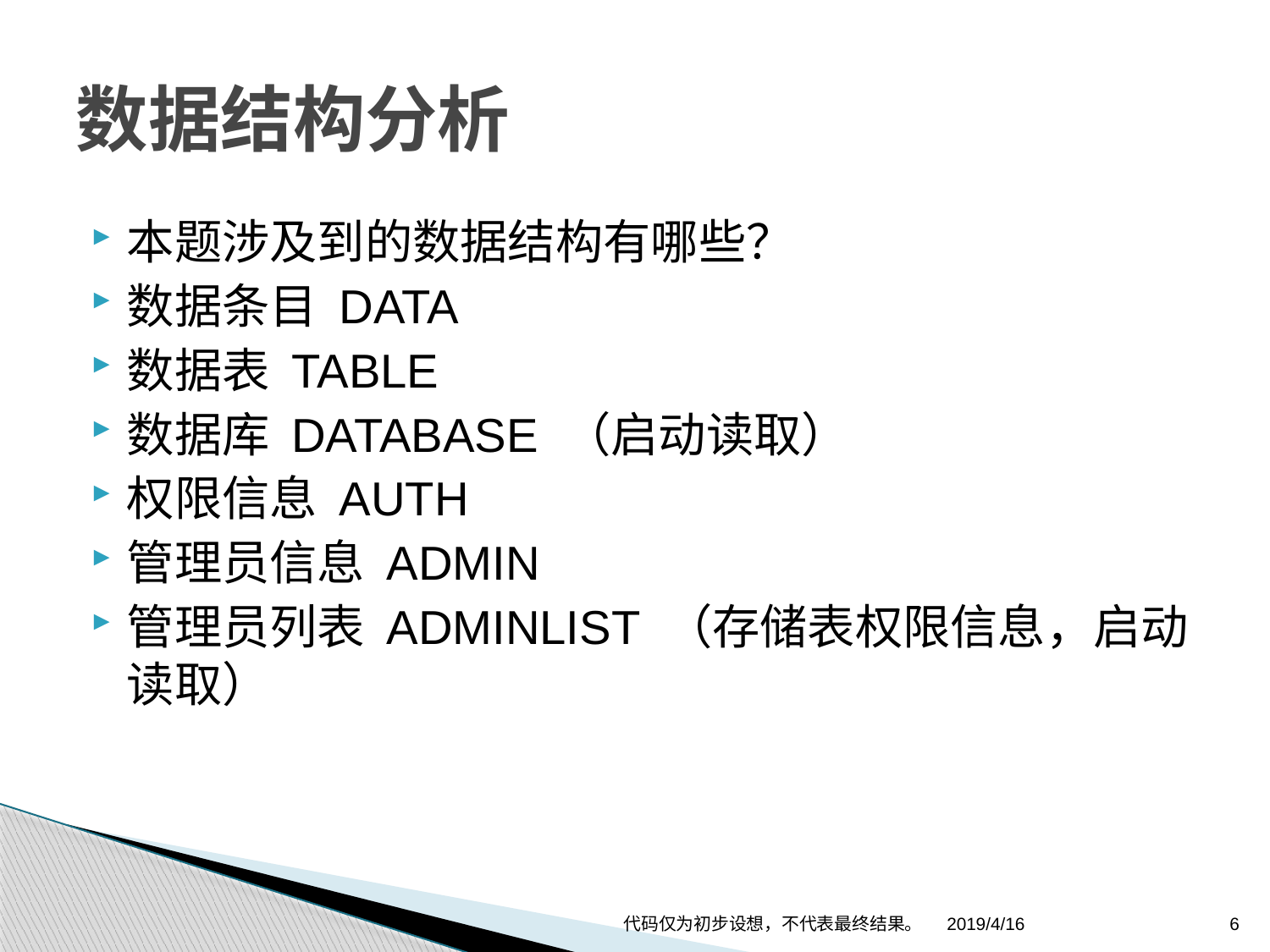

# 数据结构分析
本题涉及到的数据结构有哪些？
数据条目 DATA
数据表 TABLE
数据库 DATABASE （启动读取）
权限信息 AUTH
管理员信息 ADMIN
管理员列表 ADMINLIST （存储表权限信息，启动读取）
代码仅为初步设想，不代表最终结果。
2019/4/16
6